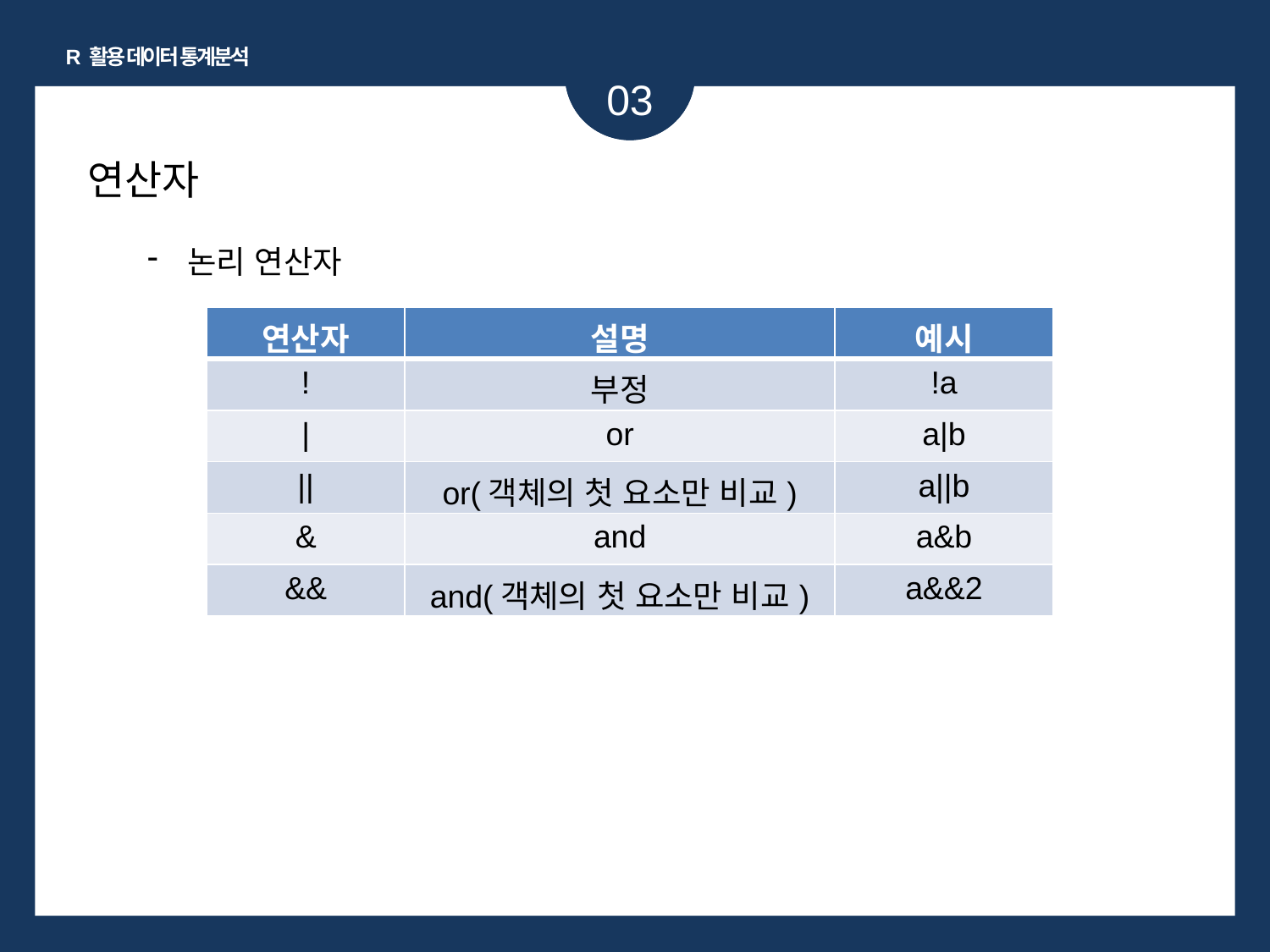

R 활용 데이터 통계분석
03
연산자
논리 연산자

| 연산자 | 설명 | 예시 |
| --- | --- | --- |
| ! | 부정 | !a |
| | | or | a|b |
| || | or(객체의 첫 요소만 비교) | a||b |
| & | and | a&b |
| && | and(객체의 첫 요소만 비교) | a&&2 |